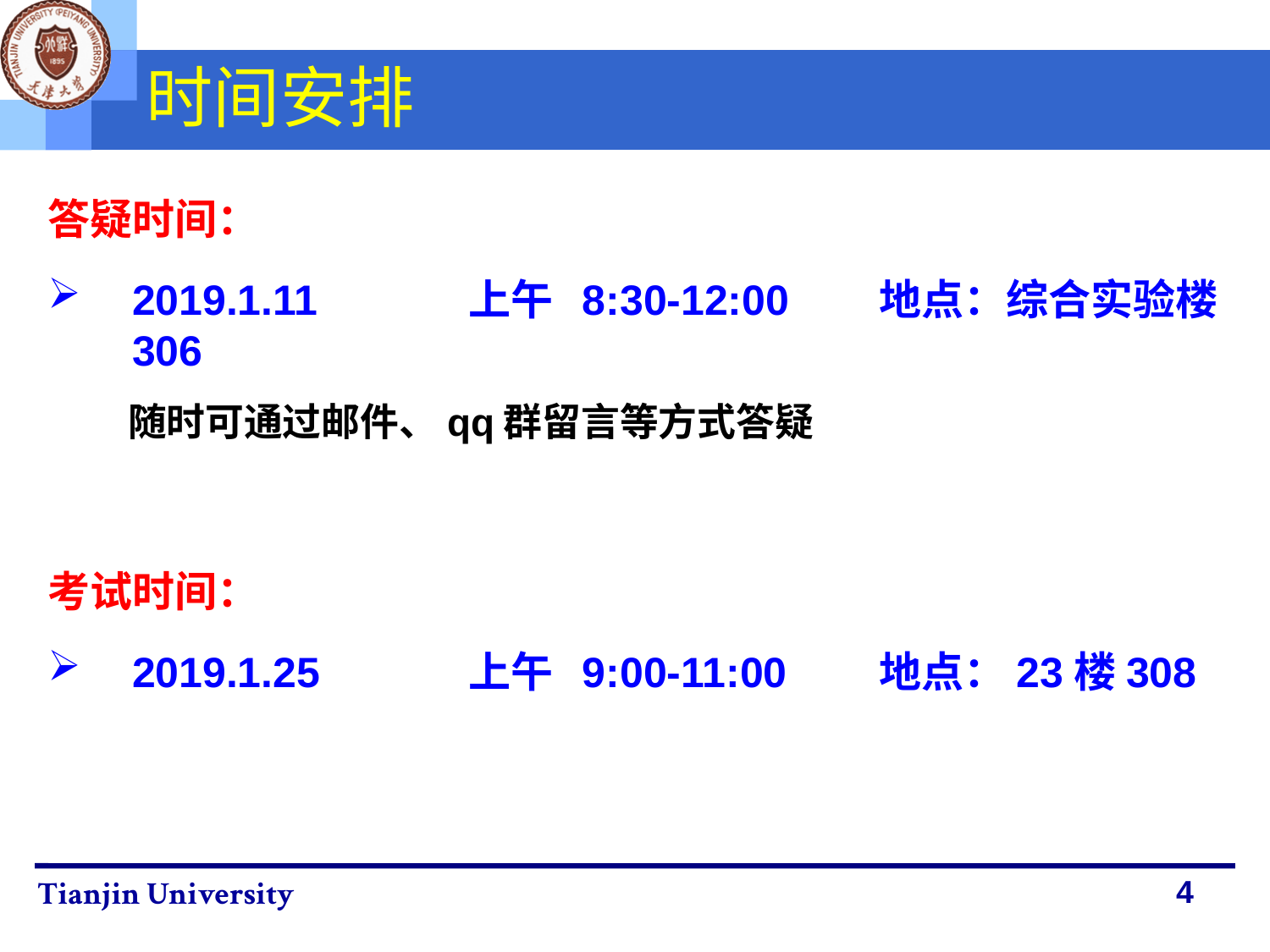

# 时间安排
答疑时间：
2019.1.11	上午  8:30-12:00	地点：综合实验楼306

考试时间：
2019.1.25	上午  9:00-11:00	地点：23楼308

随时可通过邮件、qq群留言等方式答疑